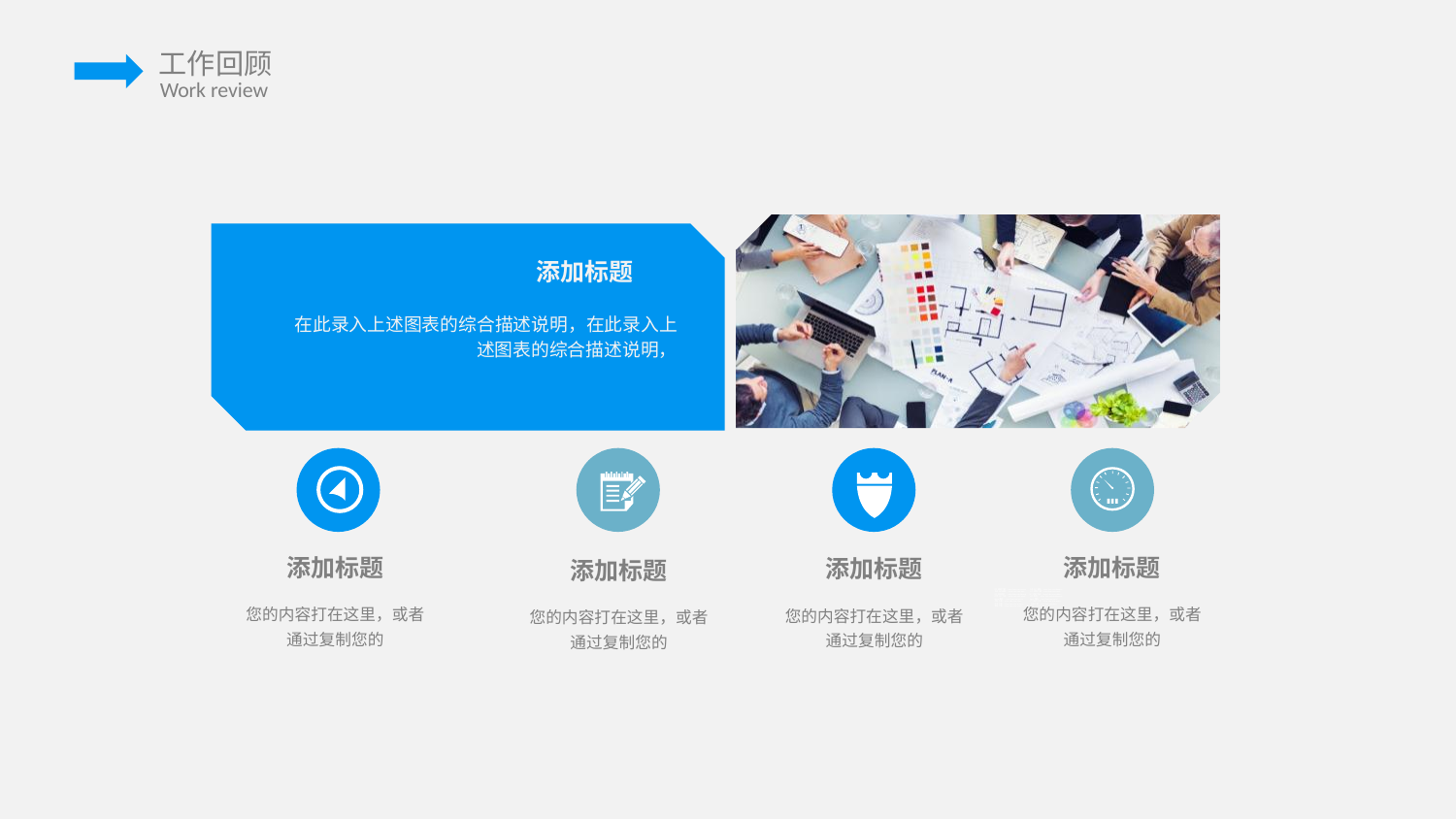

添加标题
在此录入上述图表的综合描述说明，在此录入上述图表的综合描述说明，

添加标题
添加标题
添加标题
添加标题
您的内容打在这里，或者通过复制您的
您的内容打在这里，或者通过复制您的
您的内容打在这里，或者通过复制您的
您的内容打在这里，或者通过复制您的